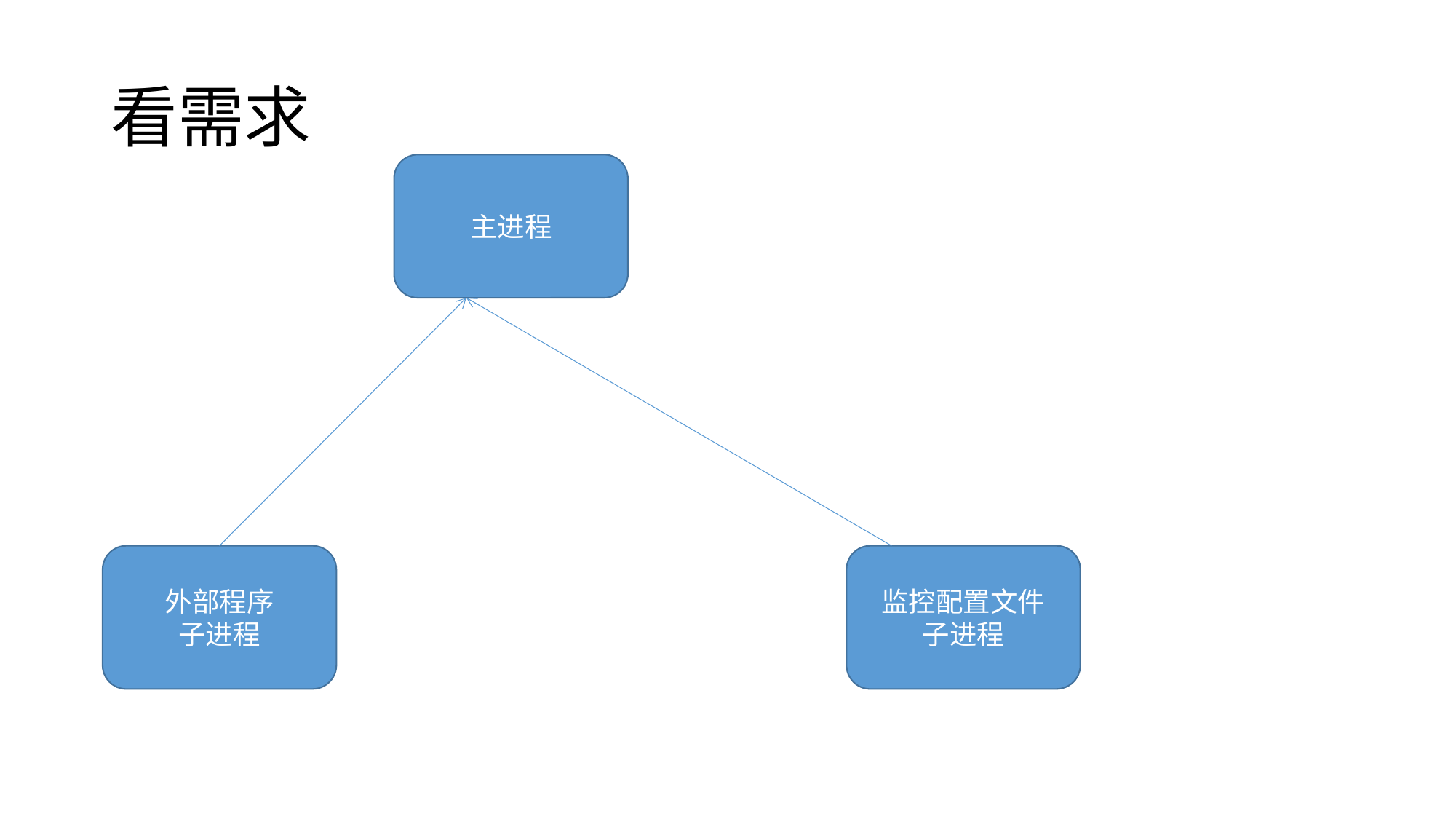

# 看需求
主进程
外部程序
子进程
监控配置文件
子进程